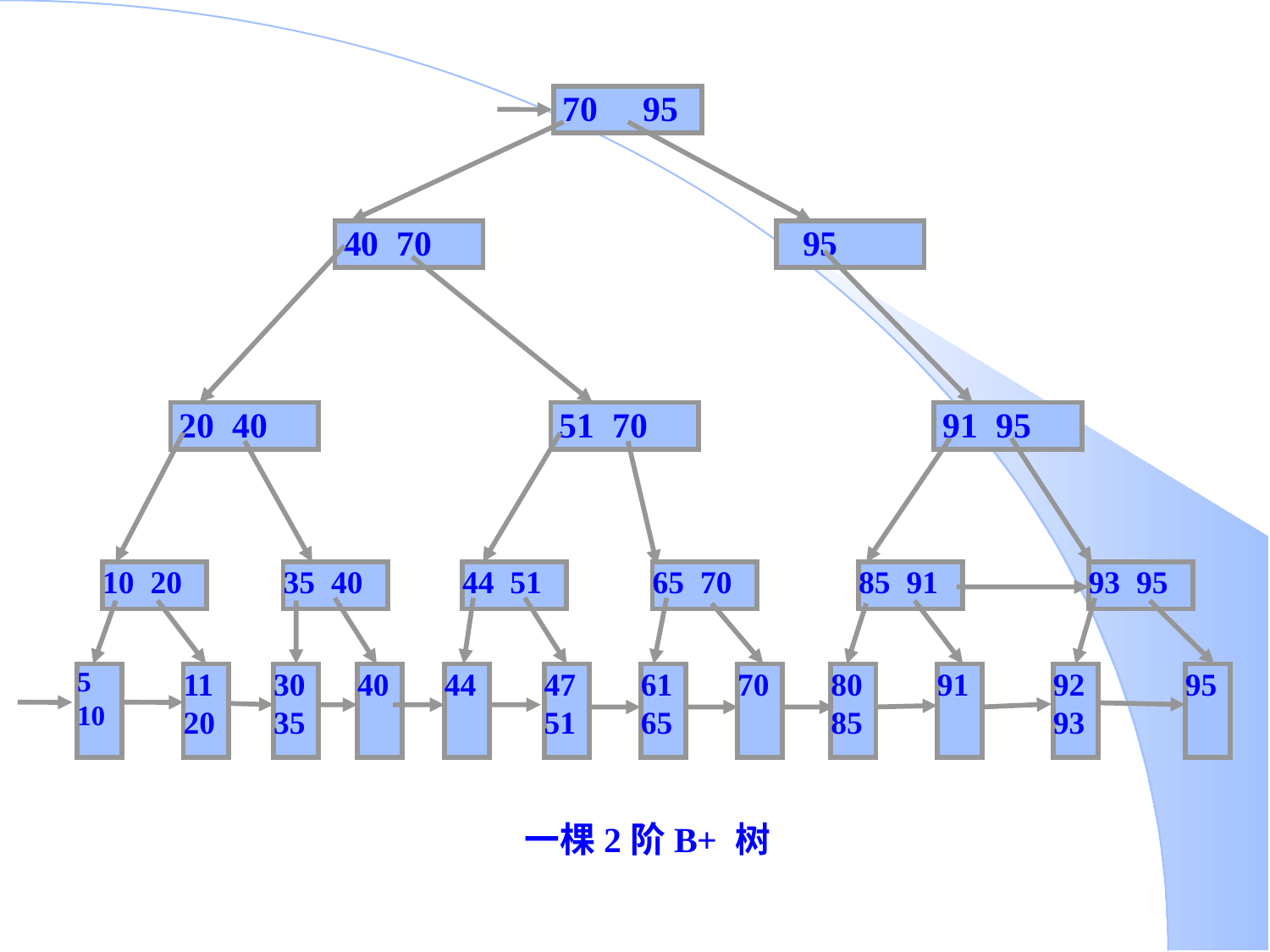

70     95

 40  70
   95

 20  40
 51  70
 91  95

10  20
35  40
44  51
65  70
85  91
93  95

5
10
11
20
30
35
40

44

47
51
61
65
70

80
85
91

92
93
95

一棵2阶B+ 树